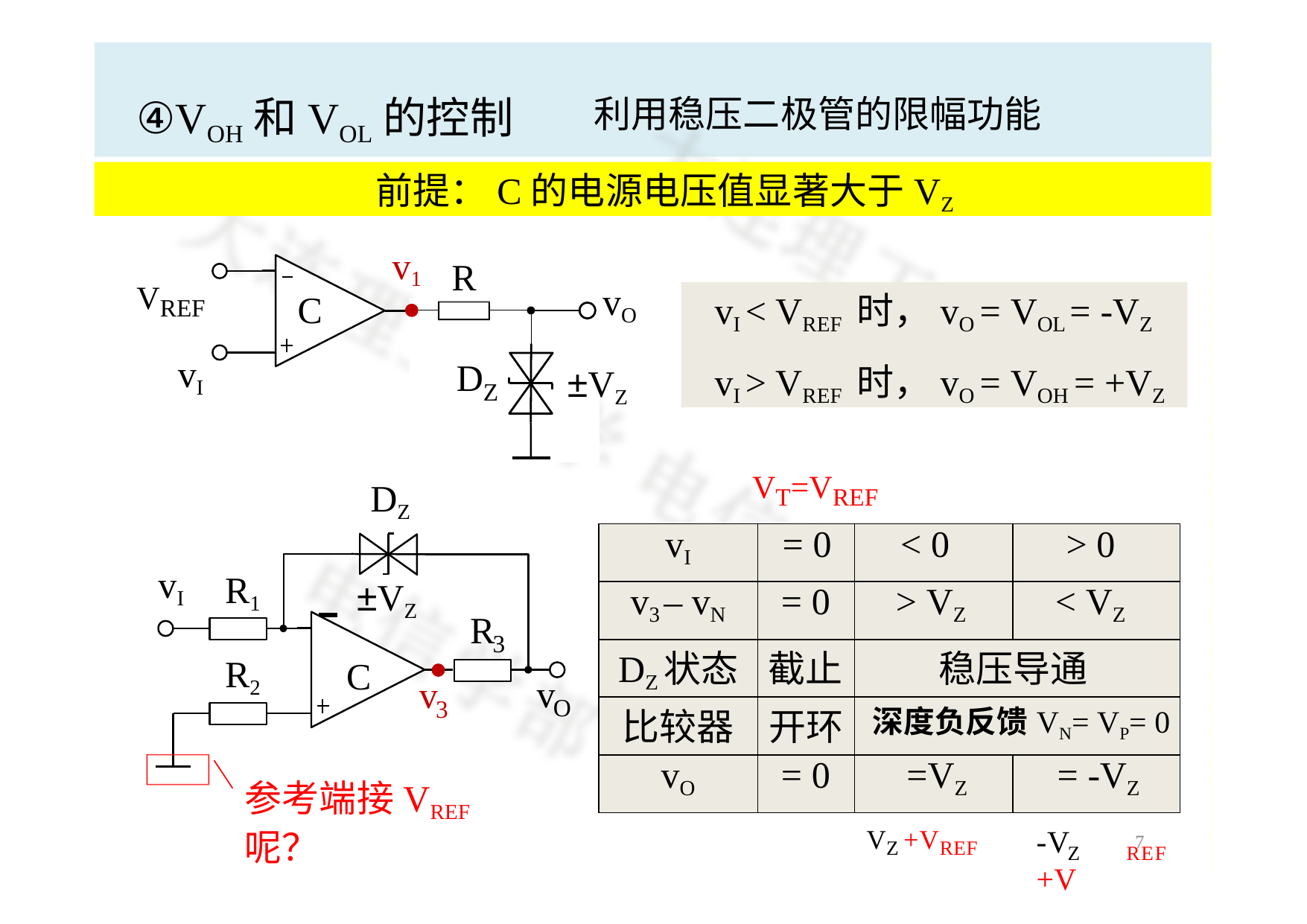

# ④VOH和VOL的控制
利用稳压二极管的限幅功能
前提：C的电源电压值显著大于VZ
v1
R

VREF
vI

vO
vI < VREF 时，vO = VOL = -VZ
vI > VREF 时，vO = VOH = +VZ
C

D
±VZ
Z

DZ
VT=VREF
| vI | = 0 | < 0 | > 0 |
| --- | --- | --- | --- |
| v3 – vN | = 0 | > VZ | < VZ |
| DZ状态 | 截止 | 稳压导通 |  |
| 比较器 | 开环 | 深度负反馈VN= VP= 0 |  |
| vO | = 0 | =VZ | = -VZ |

vI
R1
    ±VZ

R

3

R2
C

v
v
O
3

参考端接VREF呢？
-V	+V
VZ +VREF
7
Z 	REF